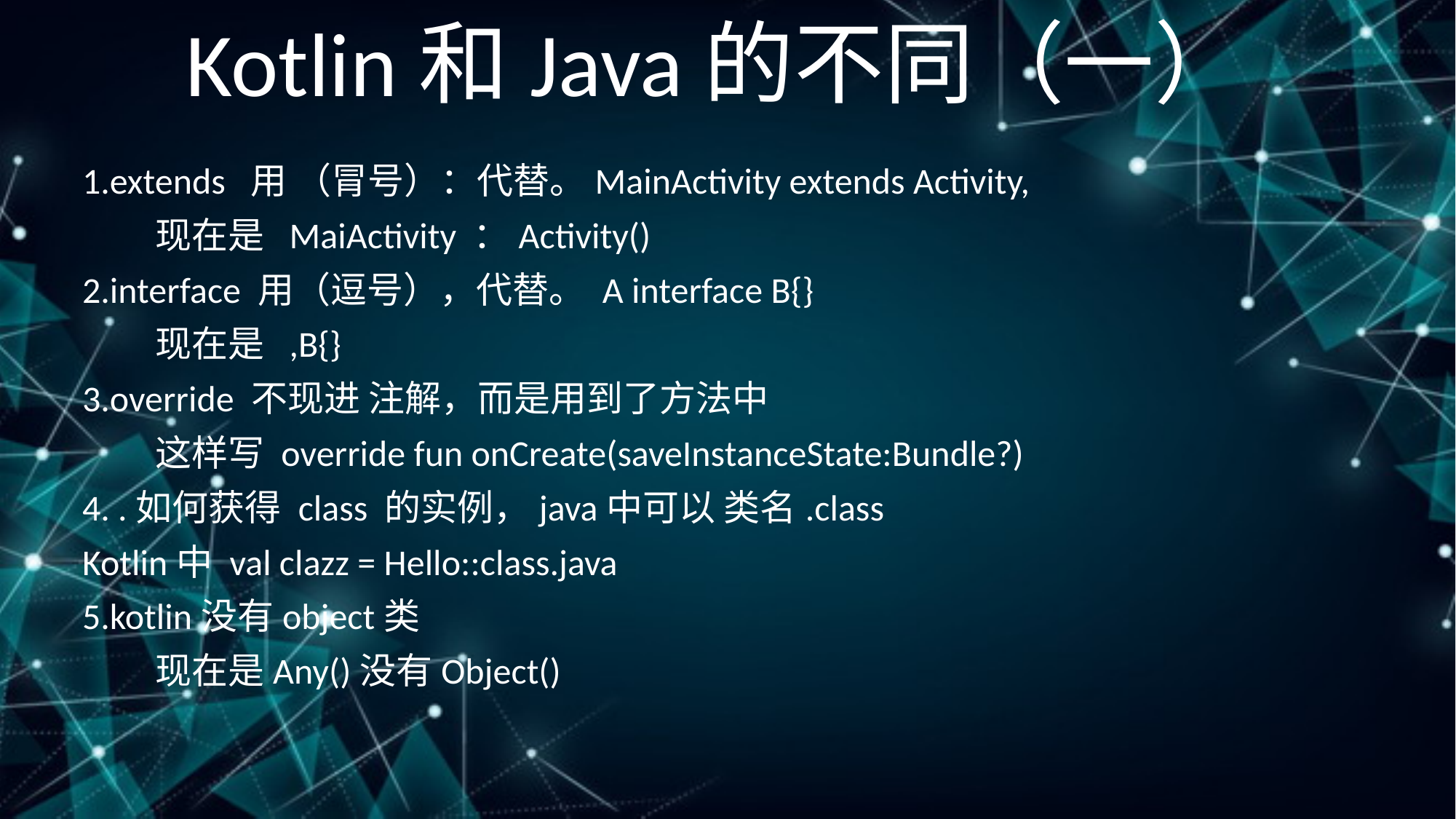

# Kotlin和Java的不同（一）
1.extends  用 （冐号）：代替。MainActivity extends Activity,
　　现在是  MaiActivity ：Activity()
2.interface 用（逗号），代替。 A interface B{}
　　现在是  ,B{}
3.override 不现进 注解，而是用到了方法中
　　这样写 override fun onCreate(saveInstanceState:Bundle?)
4. .如何获得 class 的实例，java中可以 类名.class
Kotlin中 val clazz = Hello::class.java
5.kotlin没有object类
　　现在是Any()没有Object()